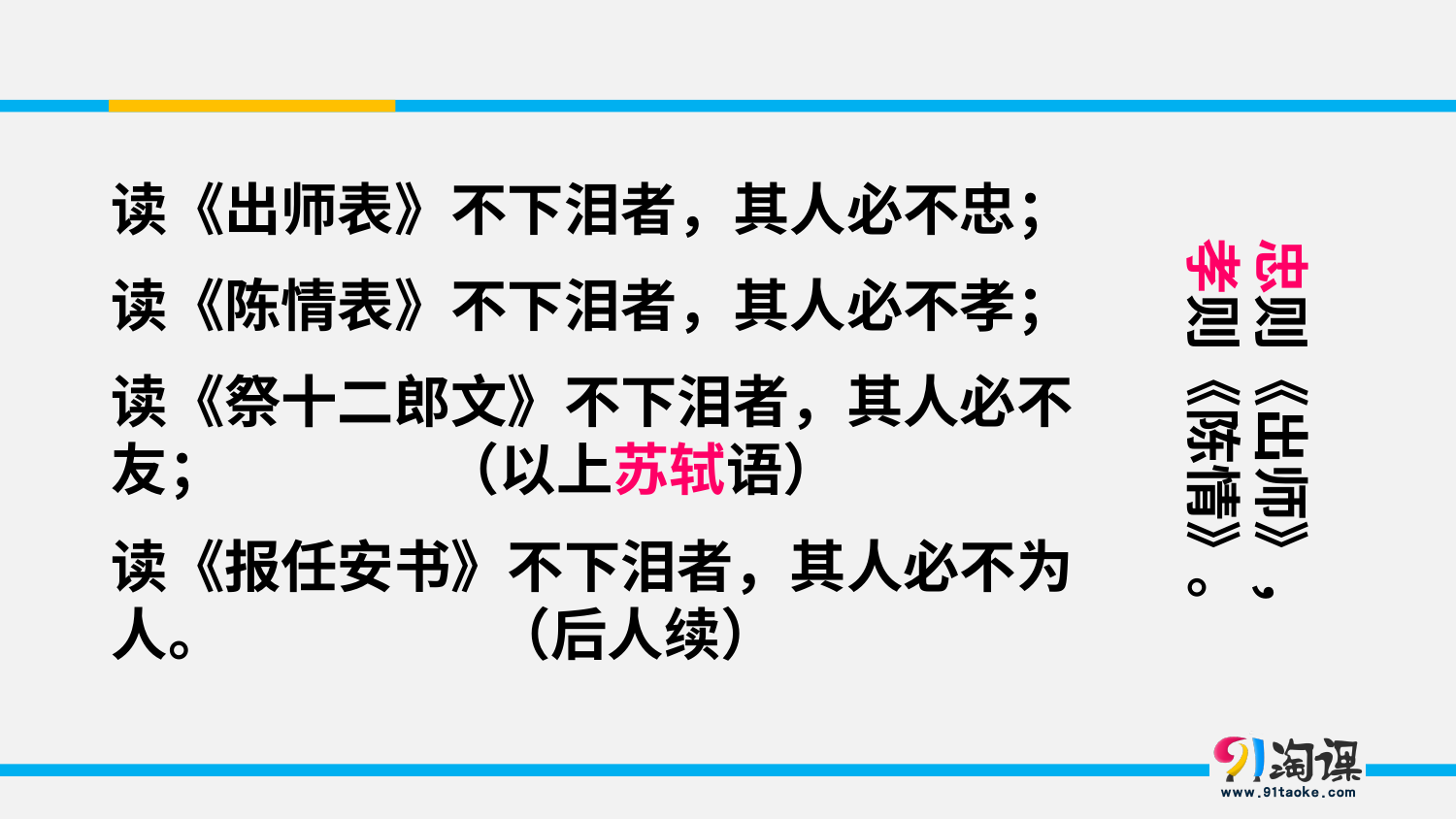

读《出师表》不下泪者，其人必不忠；
读《陈情表》不下泪者，其人必不孝；
读《祭十二郎文》不下泪者，其人必不友；                 （以上苏轼语）
读《报任安书》不下泪者，其人必不为人。                     （后人续）
忠则《出师》，
孝则《陈情》。